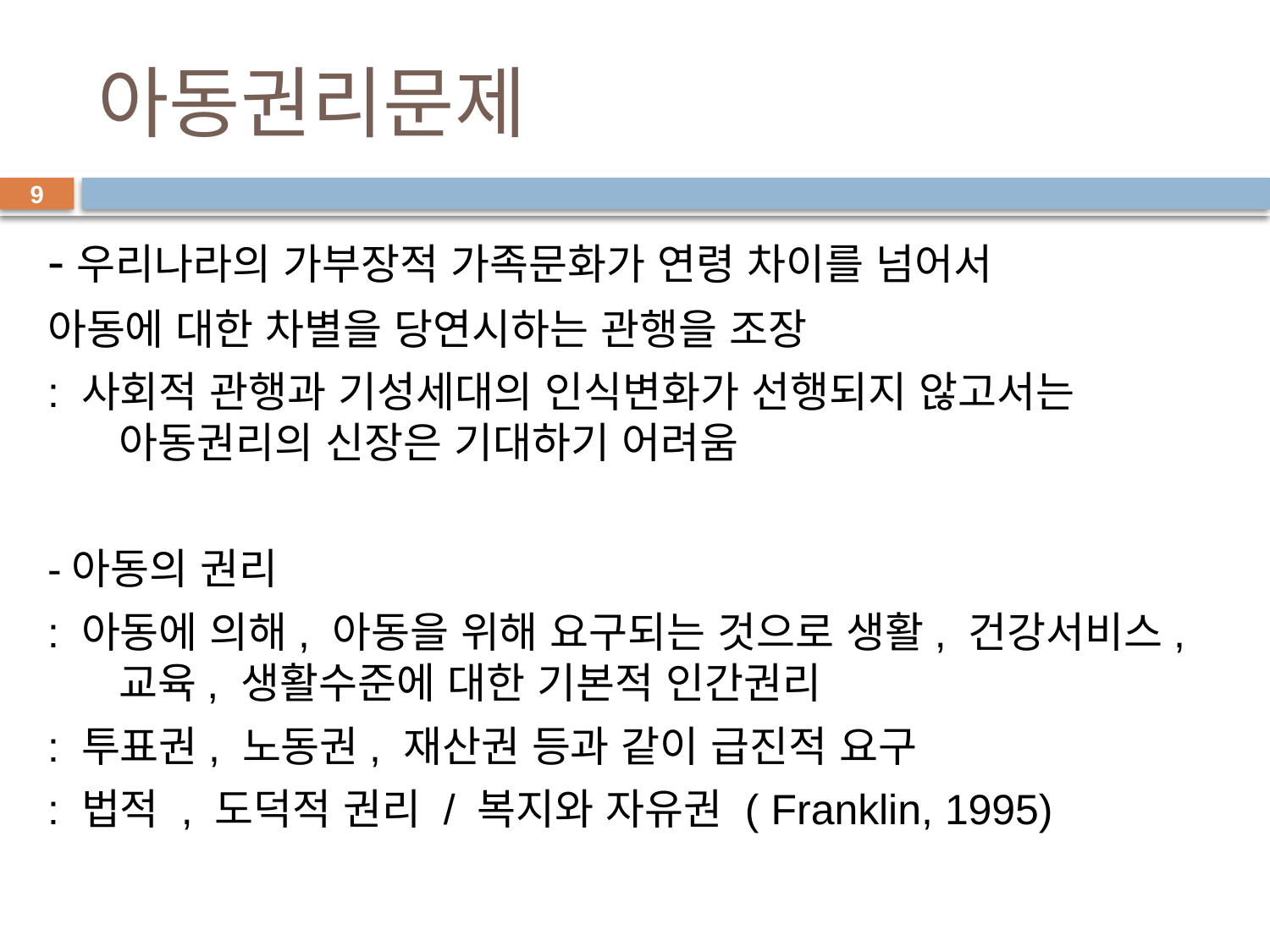

# 아동권리문제
9
-우리나라의 가부장적 가족문화가 연령 차이를 넘어서
아동에 대한 차별을 당연시하는 관행을 조장
: 사회적 관행과 기성세대의 인식변화가 선행되지 않고서는 아동권리의 신장은 기대하기 어려움

-아동의 권리
: 아동에 의해, 아동을 위해 요구되는 것으로 생활, 건강서비스, 교육, 생활수준에 대한 기본적 인간권리
: 투표권, 노동권, 재산권 등과 같이 급진적 요구
: 법적 , 도덕적 권리 / 복지와 자유권 ( Franklin, 1995)